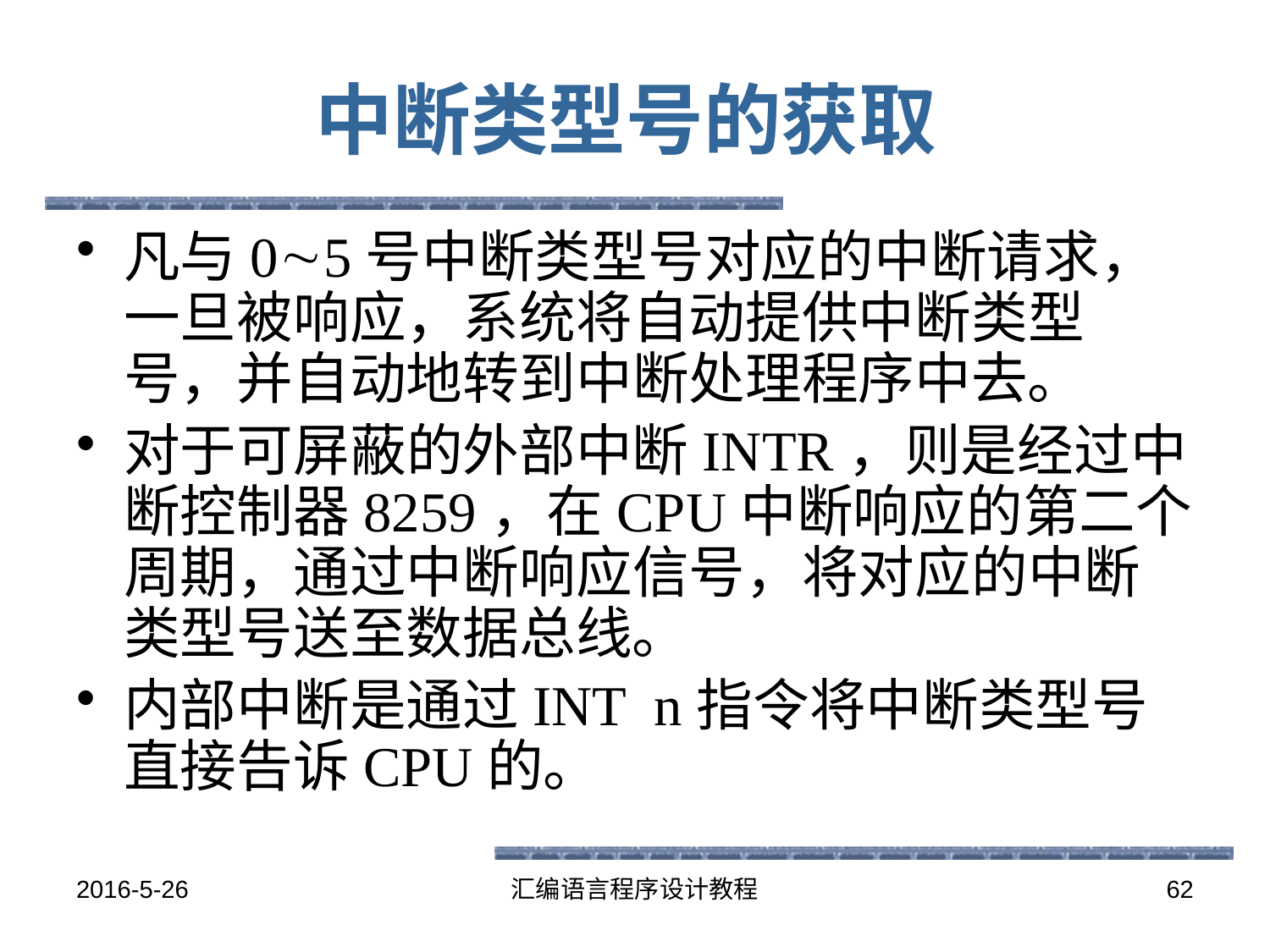

# 中断类型号的获取
凡与0∼5号中断类型号对应的中断请求，一旦被响应，系统将自动提供中断类型号，并自动地转到中断处理程序中去。
对于可屏蔽的外部中断INTR，则是经过中断控制器8259，在CPU中断响应的第二个周期，通过中断响应信号，将对应的中断类型号送至数据总线。
内部中断是通过INT  n指令将中断类型号直接告诉CPU的。
2016-5-26
汇编语言程序设计教程
62